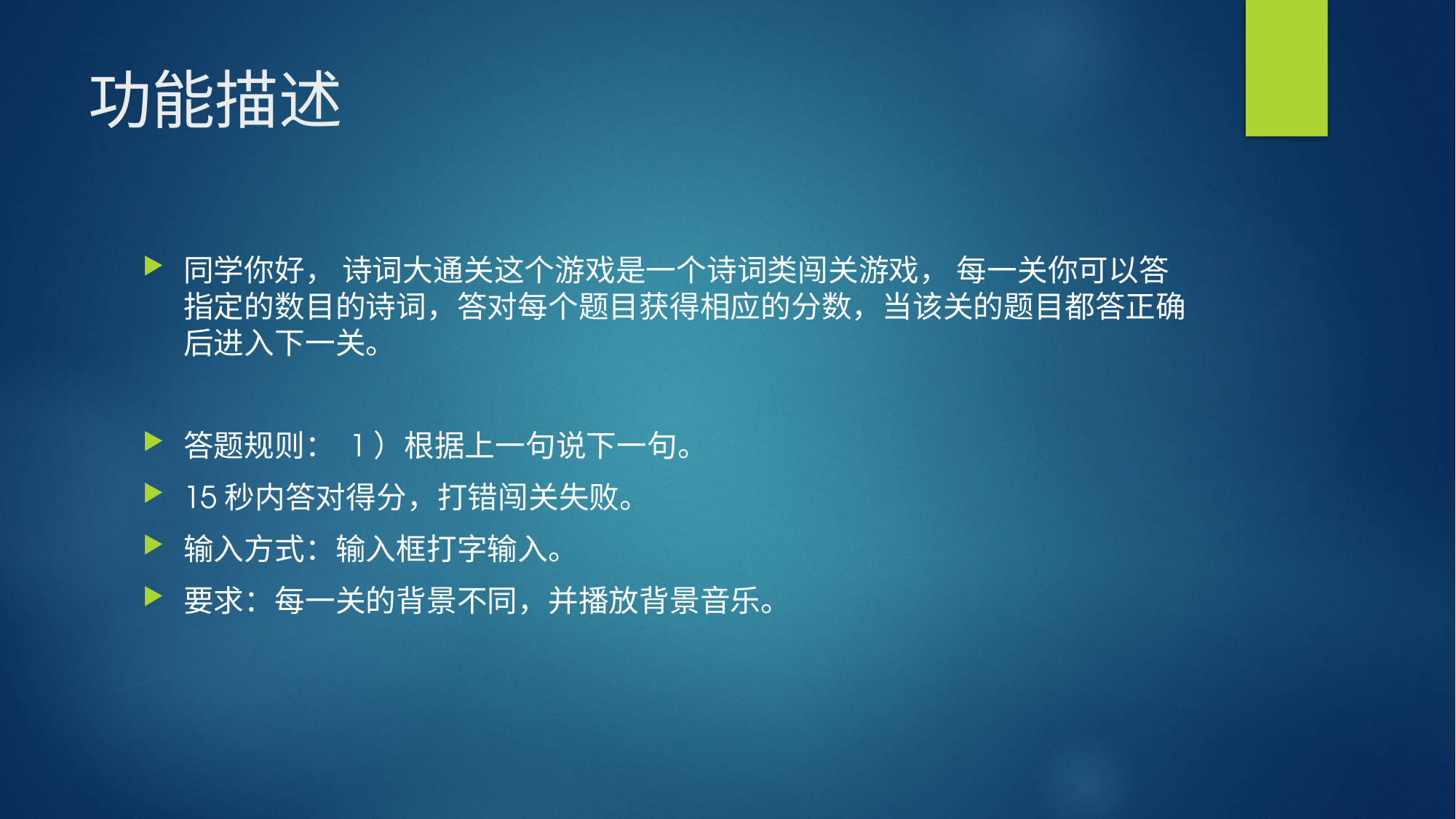

# 功能描述
同学你好， 诗词大通关这个游戏是一个诗词类闯关游戏， 每一关你可以答指定的数目的诗词，答对每个题目获得相应的分数，当该关的题目都答正确后进入下一关。

答题规则： 1）根据上一句说下一句。
15秒内答对得分，打错闯关失败。
输入方式：输入框打字输入。
要求：每一关的背景不同，并播放背景音乐。